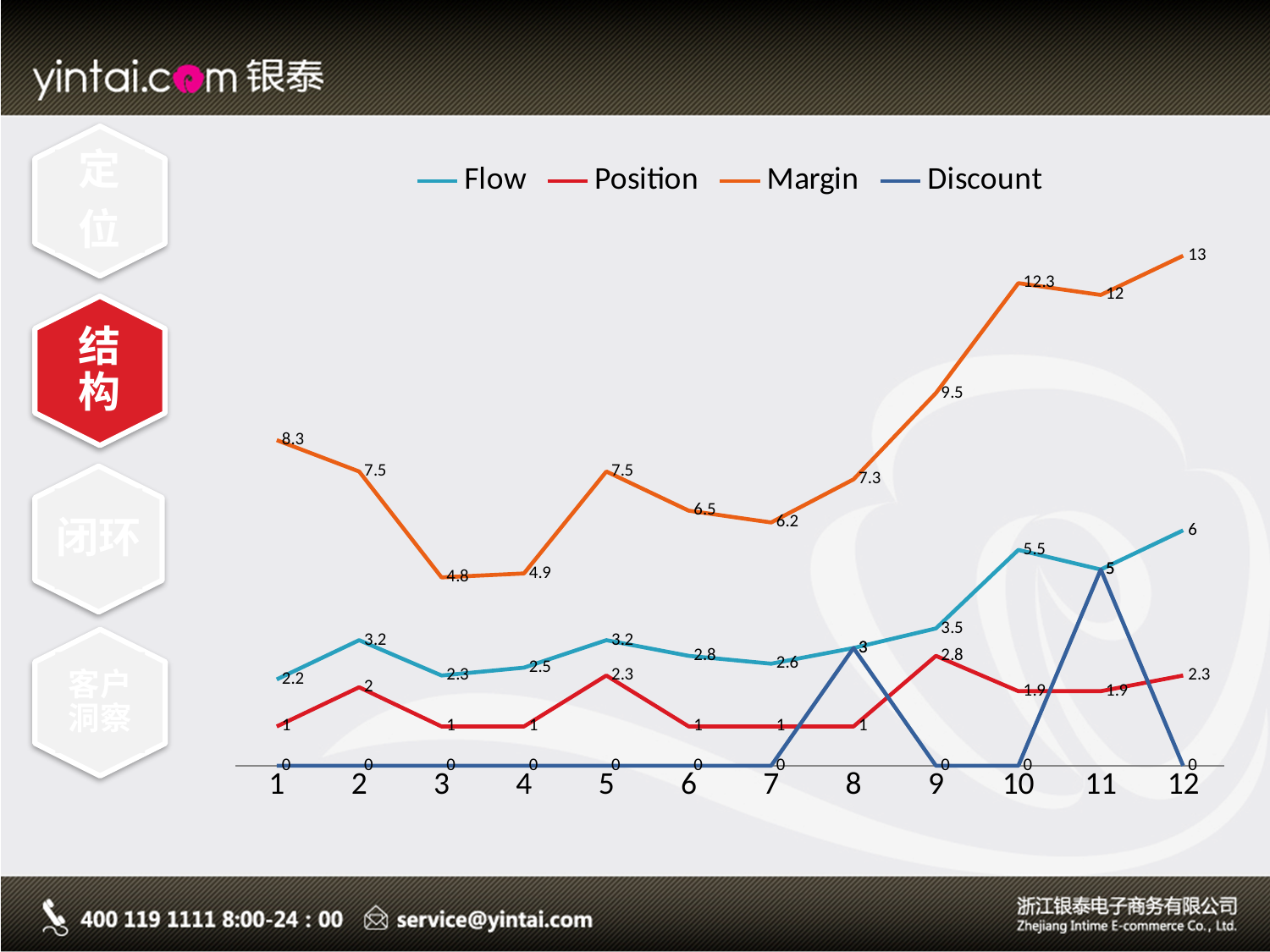

定
位

### Chart

| Category | Flow | Position | Margin | Discount |
|---|---|---|---|---|
| 1 | 2.2 | 1.0 | 8.3 | 0.0 |
| 2 | 3.2 | 2.0 | 7.5 | 0.0 |
| 3 | 2.3 | 1.0 | 4.8 | 0.0 |
| 4 | 2.5 | 1.0 | 4.9 | 0.0 |
| 5 | 3.2 | 2.3 | 7.5 | 0.0 |
| 6 | 2.8 | 1.0 | 6.5 | 0.0 |
| 7 | 2.6 | 1.0 | 6.2 | 0.0 |
| 8 | 3.0 | 1.0 | 7.3 | 3.0 |
| 9 | 3.5 | 2.8 | 9.5 | 0.0 |
| 10 | 5.5 | 1.9 | 12.3 | 0.0 |
| 11 | 5.0 | 1.9 | 12.0 | 5.0 |
| 12 | 6.0 | 2.3 | 13.0 | 0.0 |
结构

闭环

客户洞察